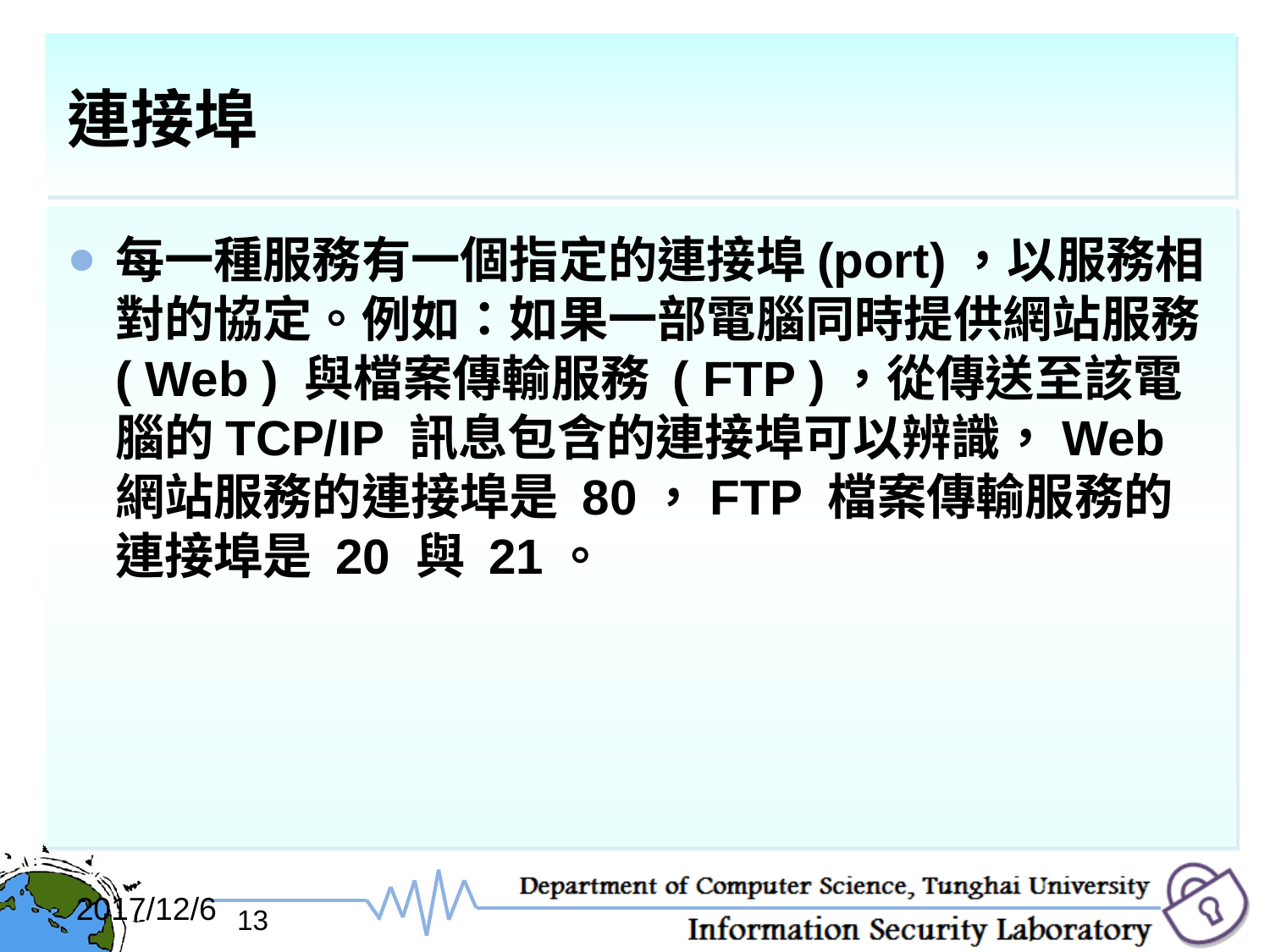

# 連接埠
每一種服務有一個指定的連接埠(port)，以服務相對的協定。例如：如果一部電腦同時提供網站服務 ( Web ) 與檔案傳輸服務 ( FTP )，從傳送至該電腦的TCP/IP 訊息包含的連接埠可以辨識，Web 網站服務的連接埠是 80，FTP 檔案傳輸服務的連接埠是 20 與 21。
2017/12/6
13